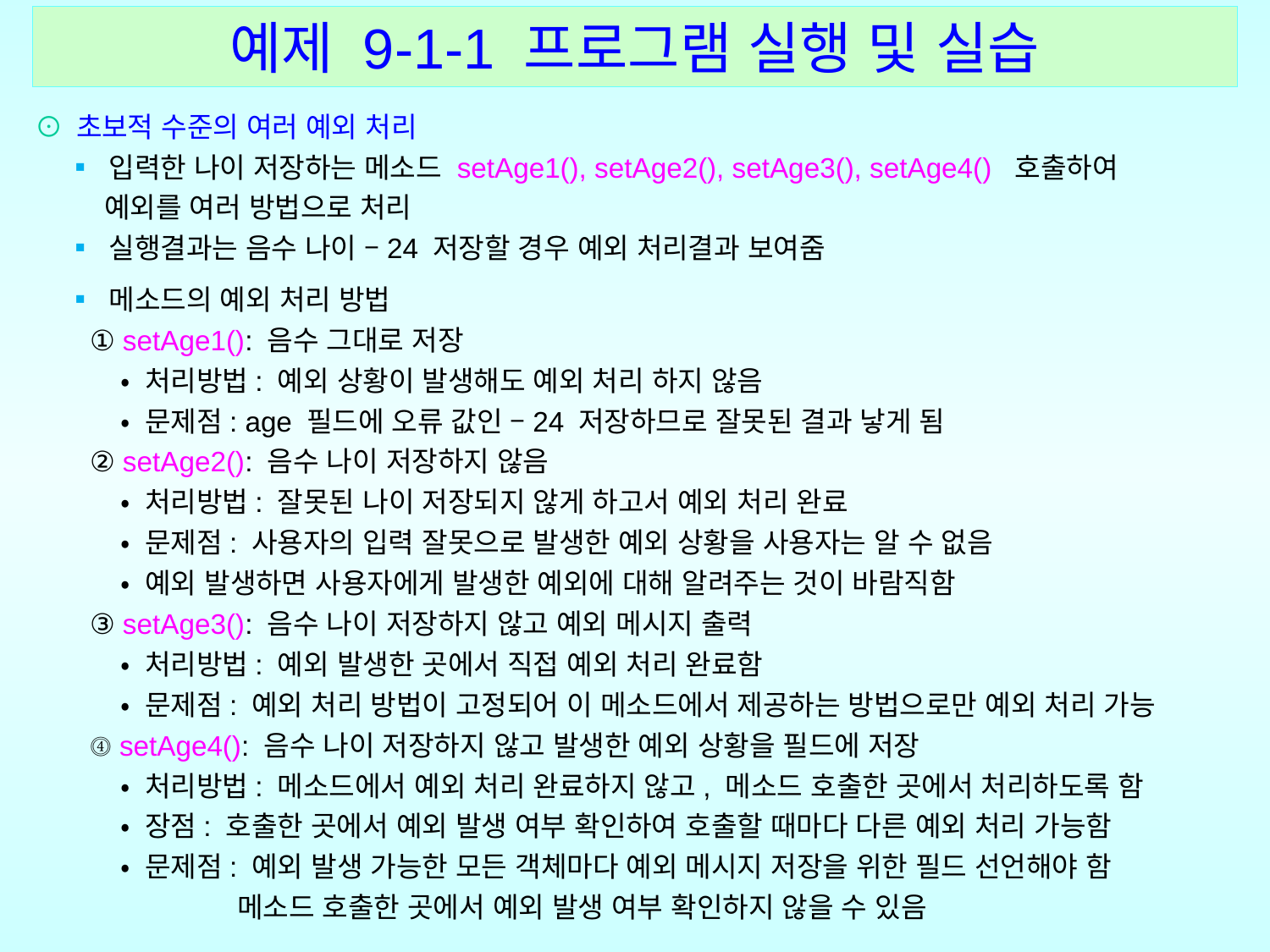

예제 9-1-1 프로그램 실행 및 실습
⊙ 초보적 수준의 여러 예외 처리
    ▪ 입력한 나이 저장하는 메소드 setAge1(), setAge2(), setAge3(), setAge4()  호출하여
        예외를 여러 방법으로 처리
    ▪ 실행결과는 음수 나이 –24 저장할 경우 예외 처리결과 보여줌
    ▪ 메소드의 예외 처리 방법
       ① setAge1(): 음수 그대로 저장
           • 처리방법: 예외 상황이 발생해도 예외 처리 하지 않음
           • 문제점: age 필드에 오류 값인 –24 저장하므로 잘못된 결과 낳게 됨
       ② setAge2(): 음수 나이 저장하지 않음
           • 처리방법: 잘못된 나이 저장되지 않게 하고서 예외 처리 완료
           • 문제점: 사용자의 입력 잘못으로 발생한 예외 상황을 사용자는 알 수 없음
           • 예외 발생하면 사용자에게 발생한 예외에 대해 알려주는 것이 바람직함
       ③ setAge3(): 음수 나이 저장하지 않고 예외 메시지 출력
           • 처리방법: 예외 발생한 곳에서 직접 예외 처리 완료함
           • 문제점: 예외 처리 방법이 고정되어 이 메소드에서 제공하는 방법으로만 예외 처리 가능
       ⓸ setAge4(): 음수 나이 저장하지 않고 발생한 예외 상황을 필드에 저장
           • 처리방법: 메소드에서 예외 처리 완료하지 않고, 메소드 호출한 곳에서 처리하도록 함
           • 장점: 호출한 곳에서 예외 발생 여부 확인하여 호출할 때마다 다른 예외 처리 가능함
           • 문제점: 예외 발생 가능한 모든 객체마다 예외 메시지 저장을 위한 필드 선언해야 함
                         메소드 호출한 곳에서 예외 발생 여부 확인하지 않을 수 있음